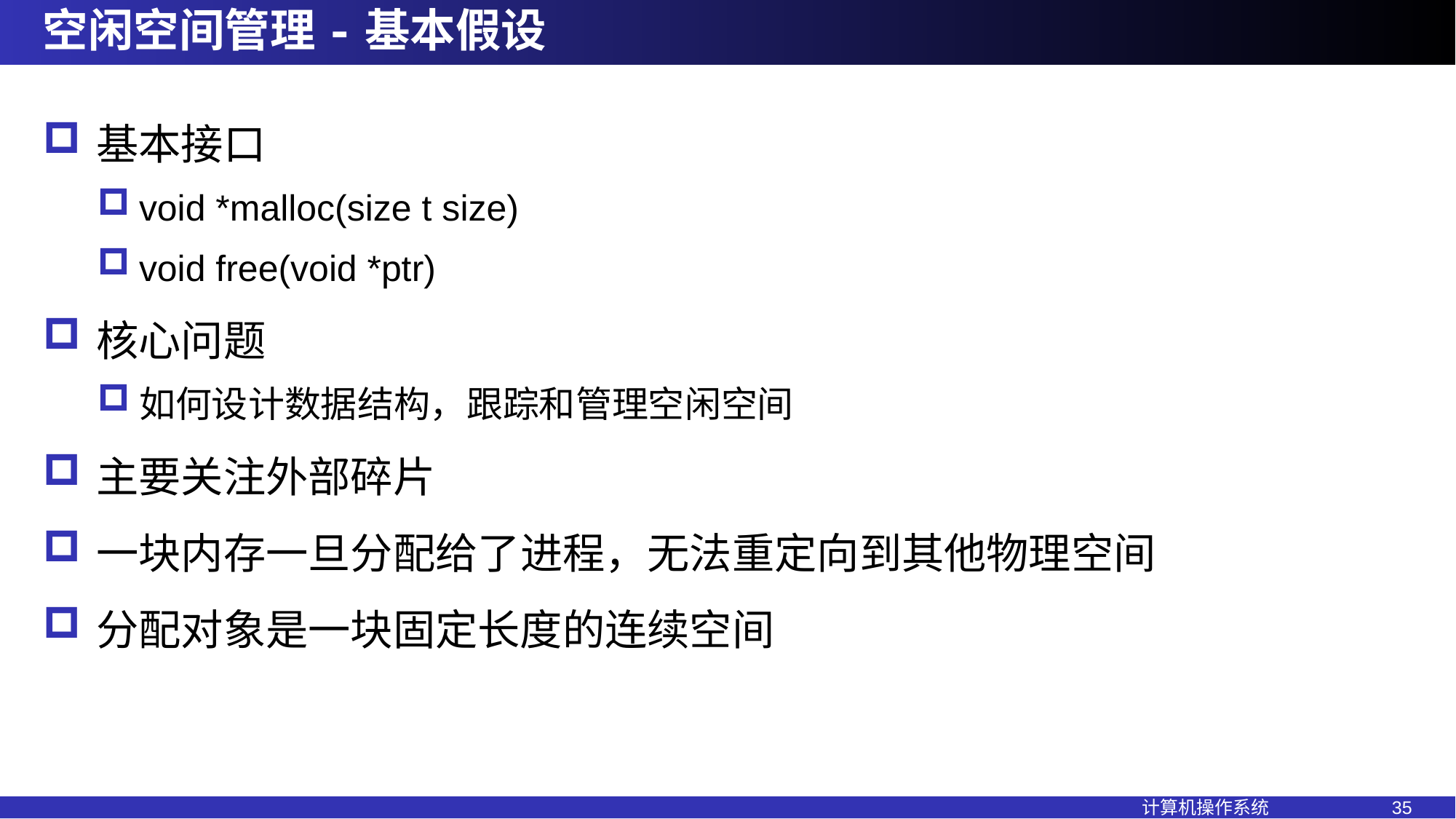

# 空闲空间管理-基本假设
基本接口
void *malloc(size t size)
void free(void *ptr)
核心问题
如何设计数据结构，跟踪和管理空闲空间
主要关注外部碎片
一块内存一旦分配给了进程，无法重定向到其他物理空间
分配对象是一块固定长度的连续空间
计算机操作系统                     35